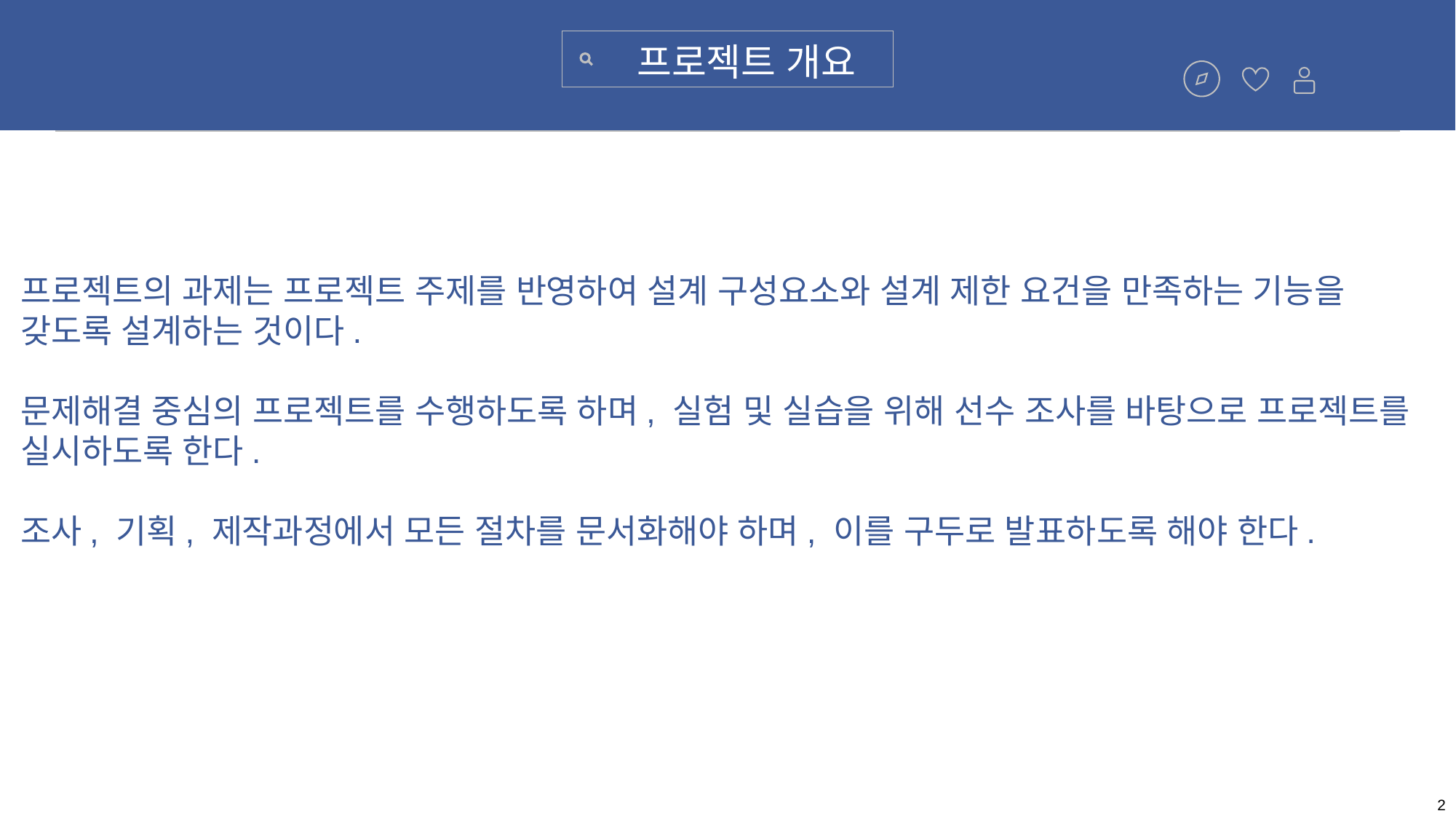

프로젝트 개요

프로젝트의 과제는 프로젝트 주제를 반영하여 설계 구성요소와 설계 제한 요건을 만족하는 기능을 갖도록 설계하는 것이다.

문제해결 중심의 프로젝트를 수행하도록 하며, 실험 및 실습을 위해 선수 조사를 바탕으로 프로젝트를 실시하도록 한다.

조사, 기획, 제작과정에서 모든 절차를 문서화해야 하며, 이를 구두로 발표하도록 해야 한다.
2